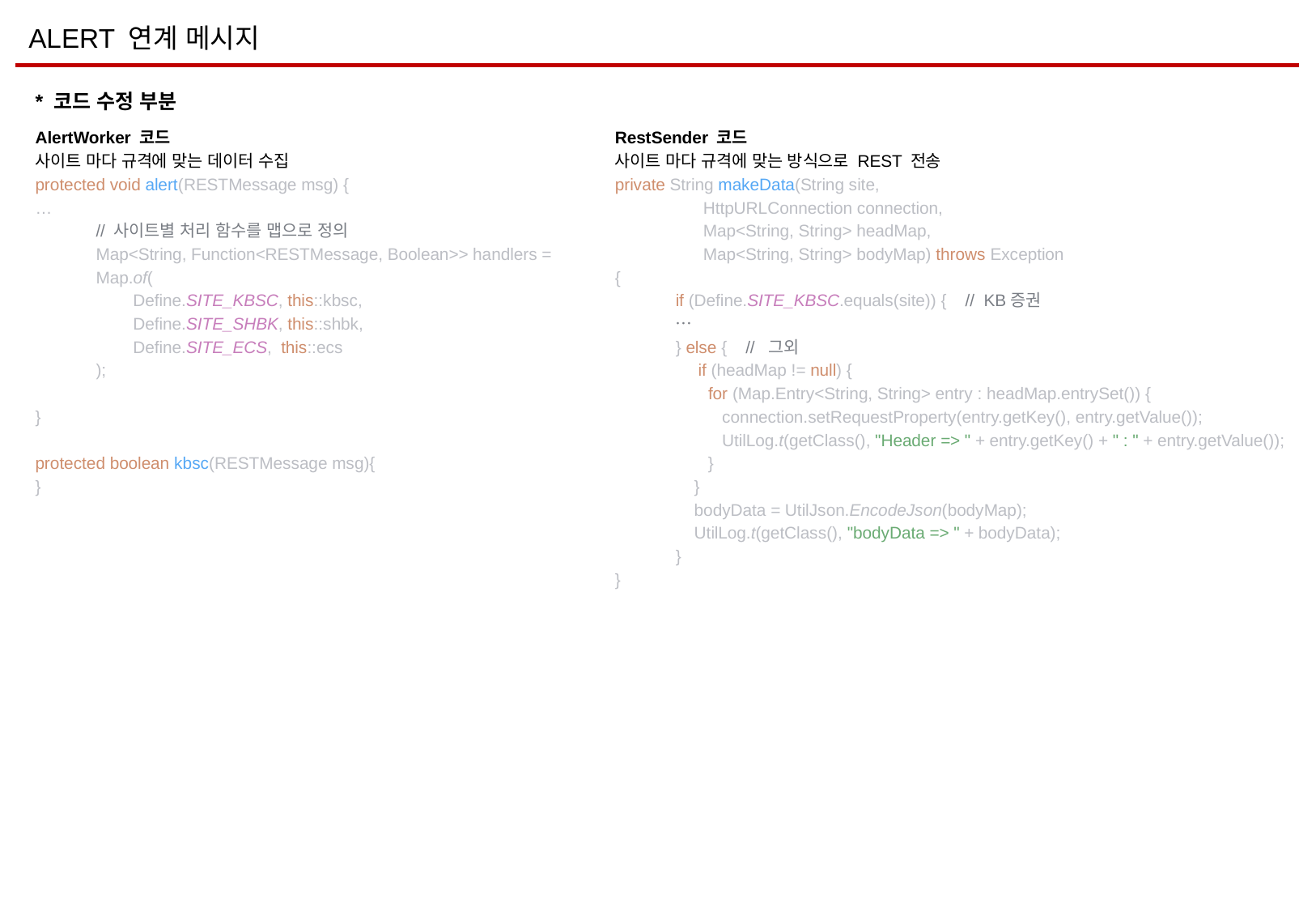

ALERT 연계 메시지
* 코드 수정 부분
AlertWorker 코드
사이트 마다 규격에 맞는 데이터 수집
protected void alert(RESTMessage msg) {
…
// 사이트별 처리 함수를 맵으로 정의
Map<String, Function<RESTMessage, Boolean>> handlers = Map.of(
        Define.SITE_KBSC, this::kbsc,
        Define.SITE_SHBK, this::shbk,
        Define.SITE_ECS,  this::ecs
);

}

protected boolean kbsc(RESTMessage msg){
}
RestSender 코드
사이트 마다 규격에 맞는 방식으로 REST 전송
private String makeData(String site,
                   HttpURLConnection connection,
                   Map<String, String> headMap,
                   Map<String, String> bodyMap) throws Exception
{
if (Define.SITE_KBSC.equals(site)) {    //  KB증권
…
} else {    //  그외
    if (headMap != null) {
       for (Map.Entry<String, String> entry : headMap.entrySet()) {
          connection.setRequestProperty(entry.getKey(), entry.getValue());
          UtilLog.t(getClass(), "Header => " + entry.getKey() + " : " + entry.getValue());
       }
    }
    bodyData = UtilJson.EncodeJson(bodyMap);
    UtilLog.t(getClass(), "bodyData => " + bodyData);
}
}